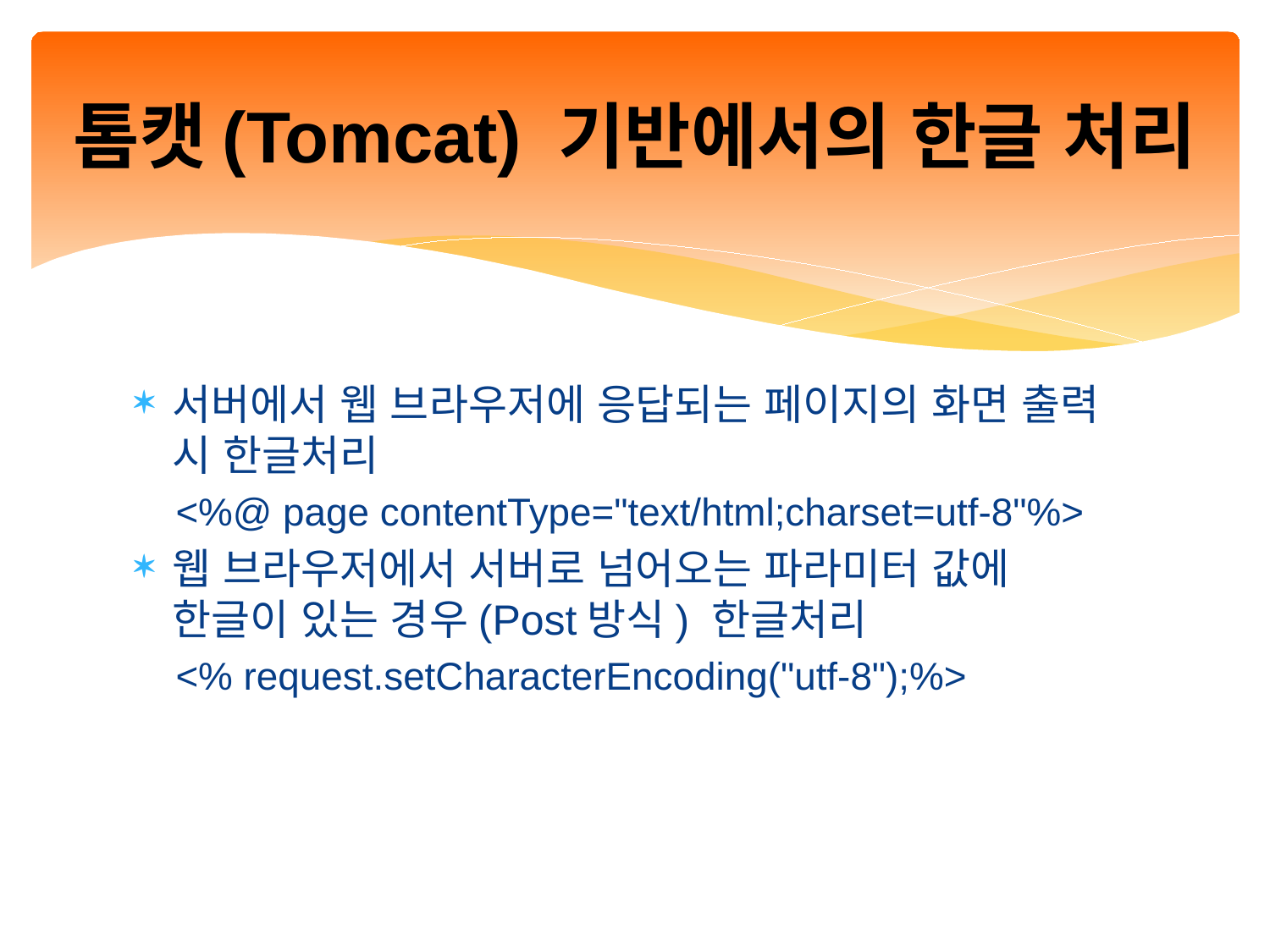

# 톰캣(Tomcat) 기반에서의 한글 처리
서버에서 웹 브라우저에 응답되는 페이지의 화면 출력 시 한글처리
<%@ page contentType="text/html;charset=utf-8"%>
웹 브라우저에서 서버로 넘어오는 파라미터 값에 한글이 있는 경우(Post방식) 한글처리
<% request.setCharacterEncoding("utf-8");%>